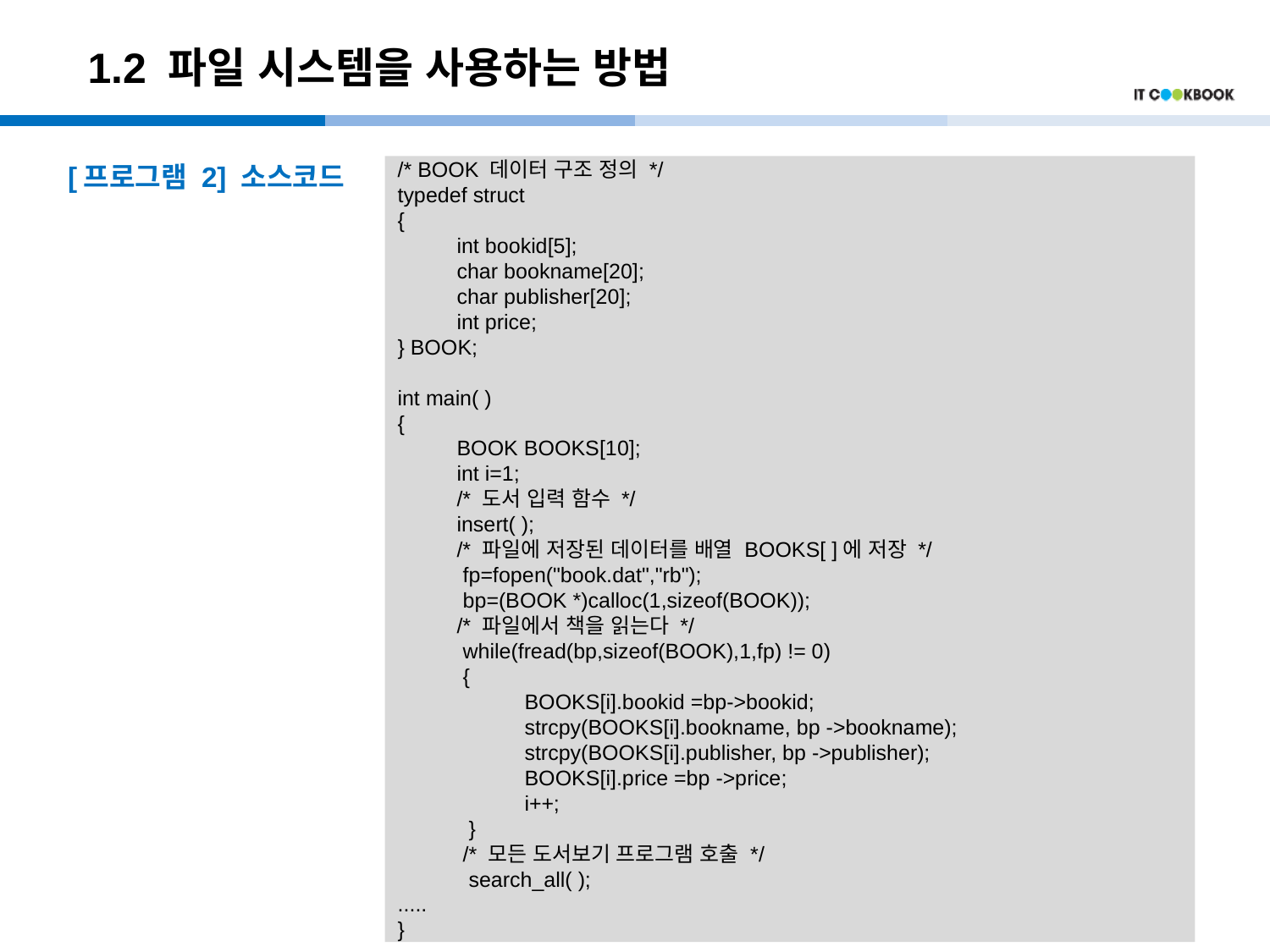

# 1.2 파일 시스템을 사용하는 방법
[프로그램 2] 소스코드
/* BOOK 데이터 구조 정의 */
typedef struct
{
          int bookid[5];
          char bookname[20];
          char publisher[20];
          int price;
} BOOK;

int main( )
{
          BOOK BOOKS[10];
          int i=1;
          /* 도서 입력 함수 */
          insert( );
          /* 파일에 저장된 데이터를 배열 BOOKS[ ]에 저장 */
           fp=fopen("book.dat","rb");
           bp=(BOOK *)calloc(1,sizeof(BOOK));
          /* 파일에서 책을 읽는다 */
           while(fread(bp,sizeof(BOOK),1,fp) != 0)
           {
	BOOKS[i].bookid =bp->bookid;
	strcpy(BOOKS[i].bookname, bp ->bookname);
	strcpy(BOOKS[i].publisher, bp ->publisher);
	BOOKS[i].price =bp ->price;
	i++;
            }
           /* 모든 도서보기 프로그램 호출 */
            search_all( );
.....
}